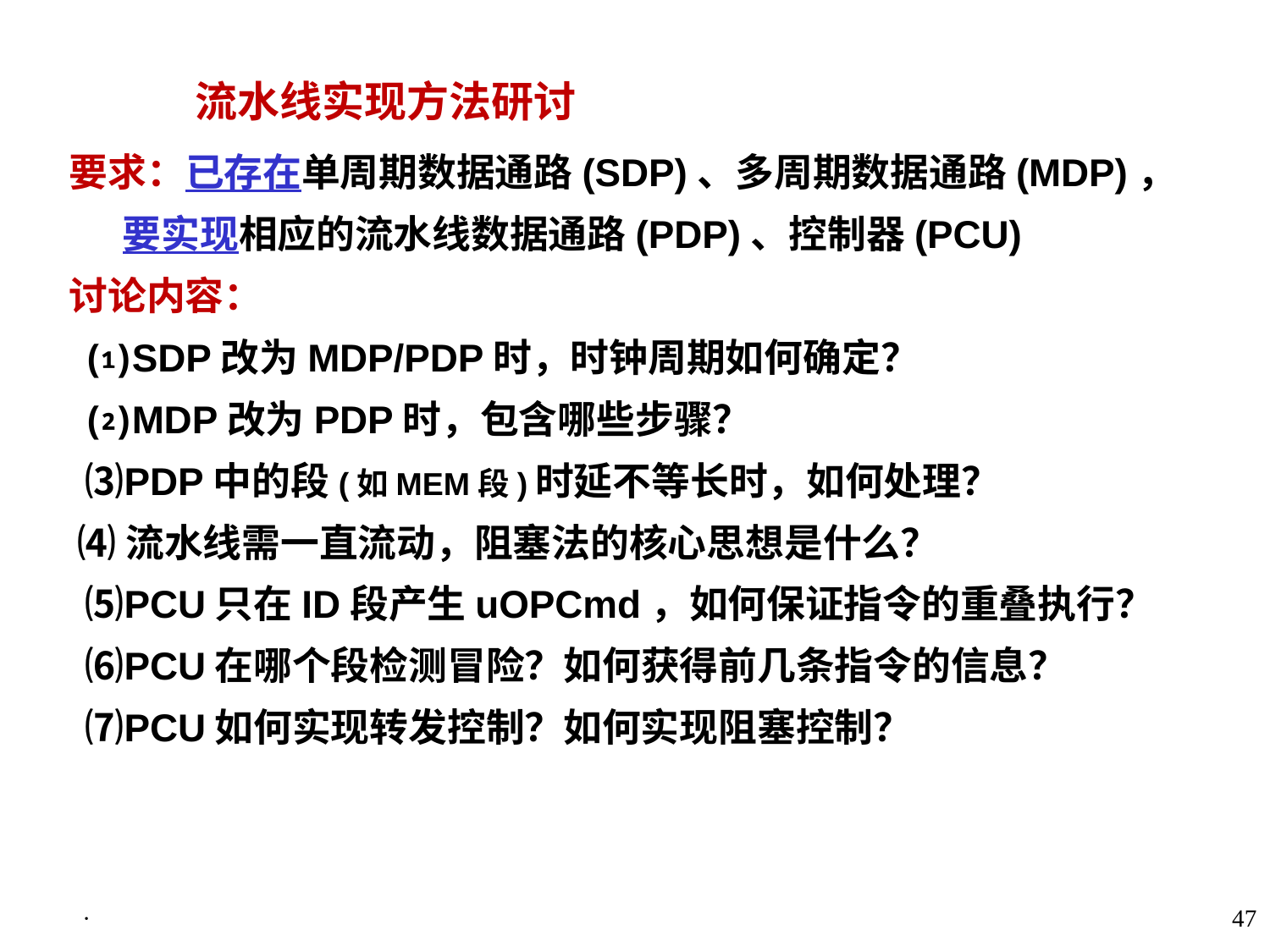

流水线实现方法研讨
  要求：已存在单周期数据通路(SDP)、多周期数据通路(MDP)，
        要实现相应的流水线数据通路(PDP)、控制器(PCU)
  讨论内容：
    ⑴SDP改为MDP/PDP时，时钟周期如何确定？
    ⑵MDP改为PDP时，包含哪些步骤？
    ⑶PDP中的段(如MEM段)时延不等长时，如何处理？
    ⑷流水线需一直流动，阻塞法的核心思想是什么？
    ⑸PCU只在ID段产生uOPCmd，如何保证指令的重叠执行？
    ⑹PCU在哪个段检测冒险？如何获得前几条指令的信息？
    ⑺PCU如何实现转发控制？如何实现阻塞控制？
·
47